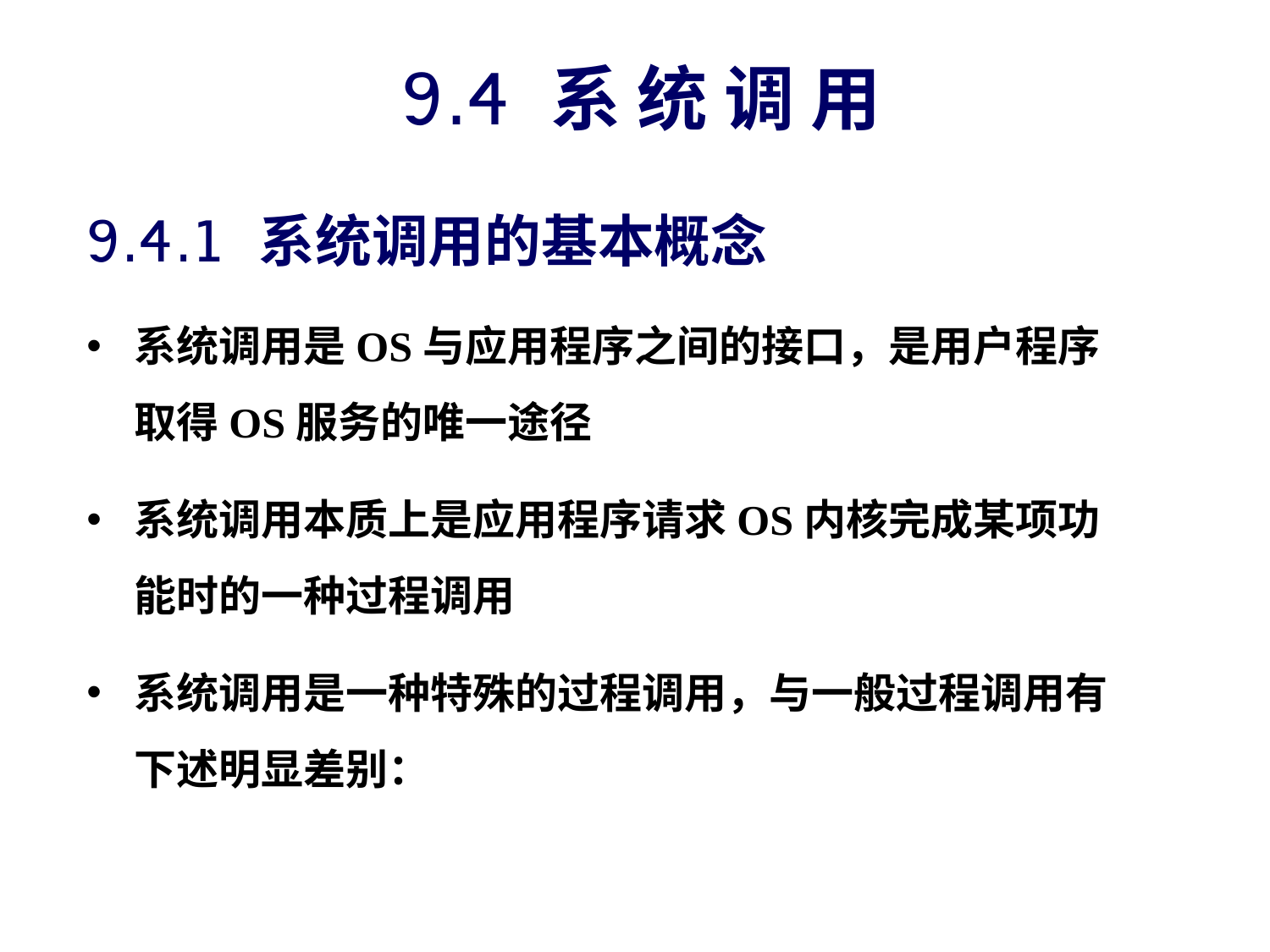

9.4 系 统 调 用
9.4.1 系统调用的基本概念
系统调用是OS与应用程序之间的接口，是用户程序取得OS服务的唯一途径
系统调用本质上是应用程序请求OS内核完成某项功能时的一种过程调用
系统调用是一种特殊的过程调用，与一般过程调用有下述明显差别：